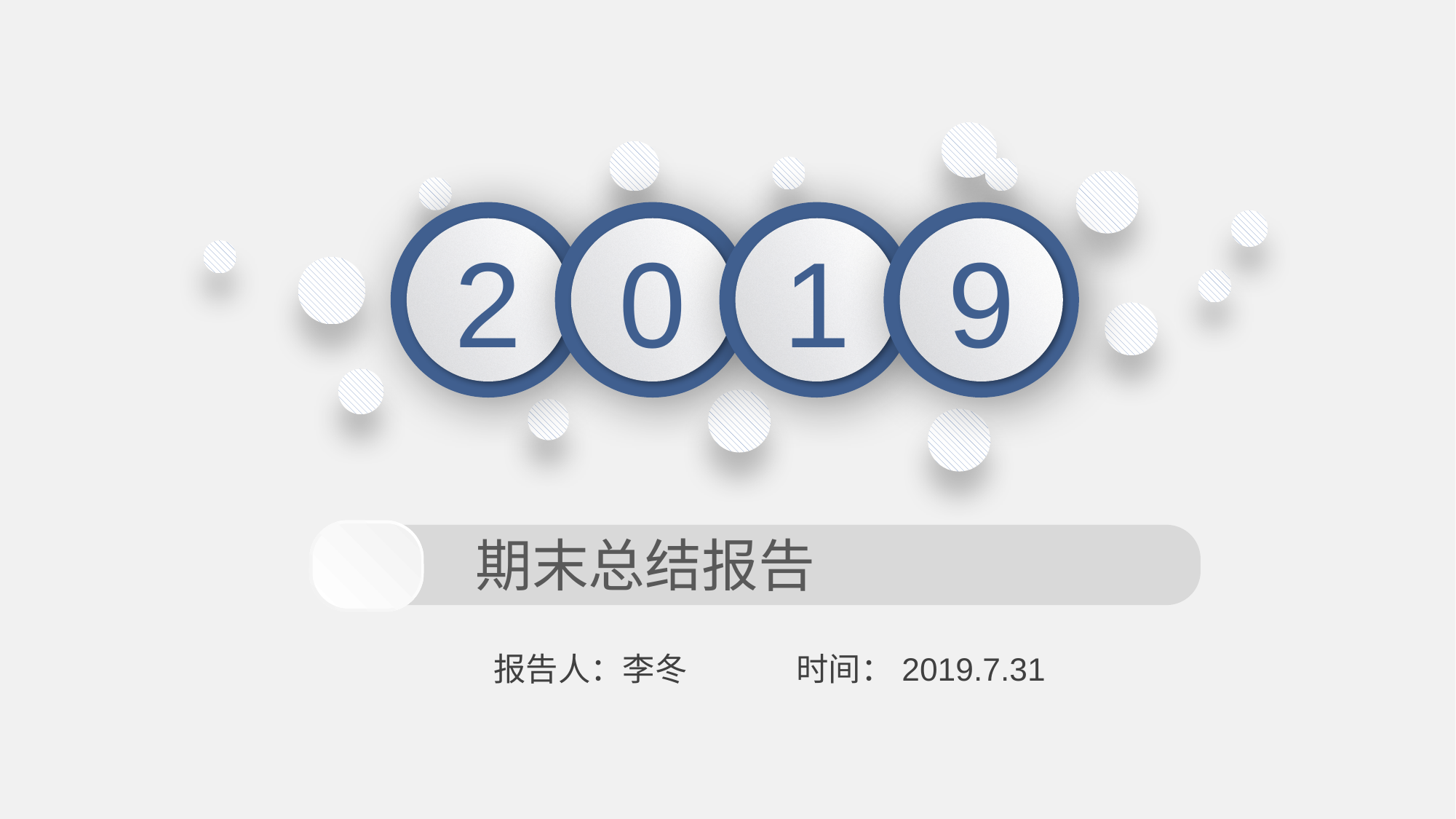

2

0

1

9

期末总结报告

报告人：李冬               时间：2019.7.31